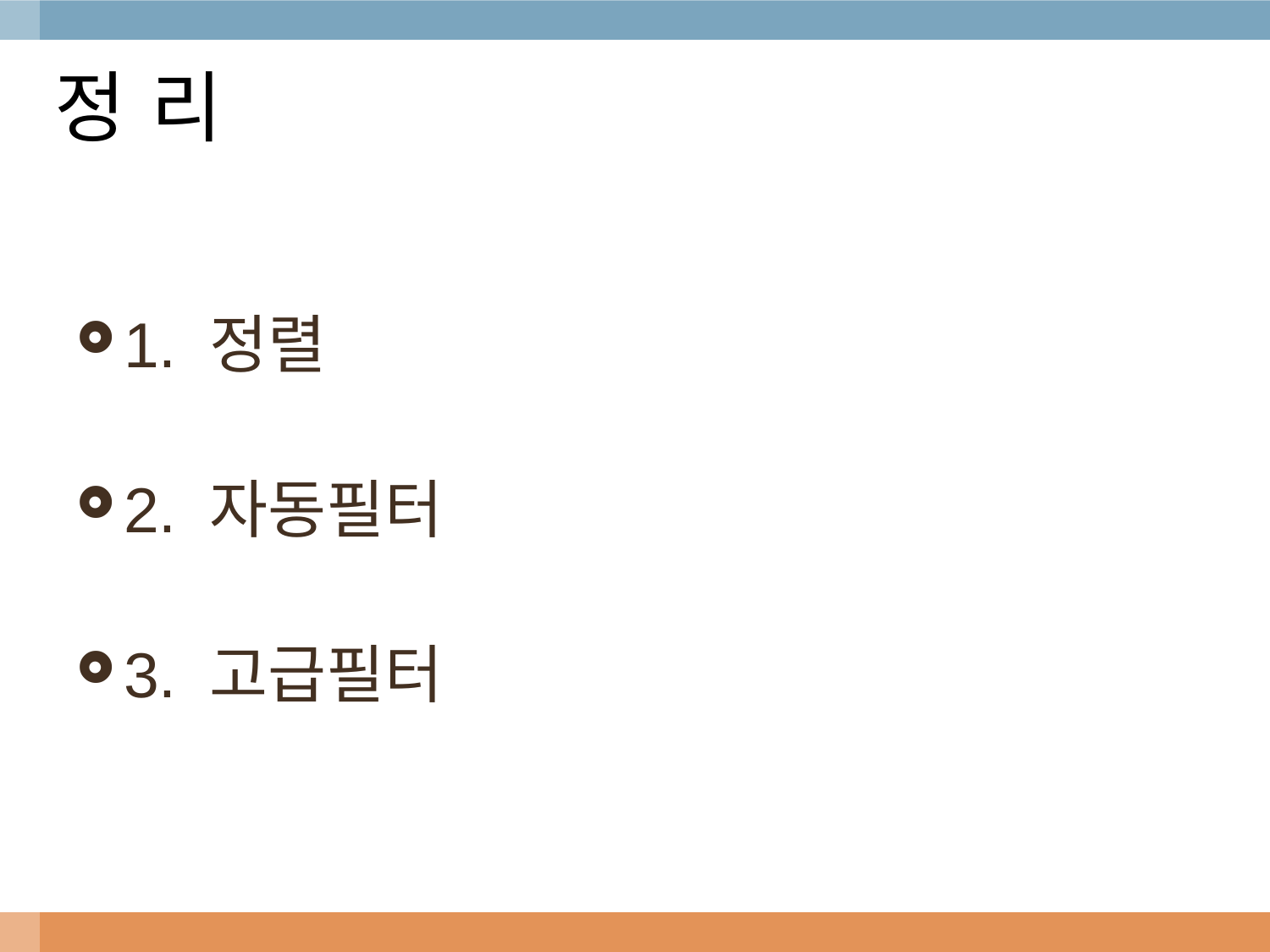

# 정 리
1. 정렬
2. 자동필터
3. 고급필터